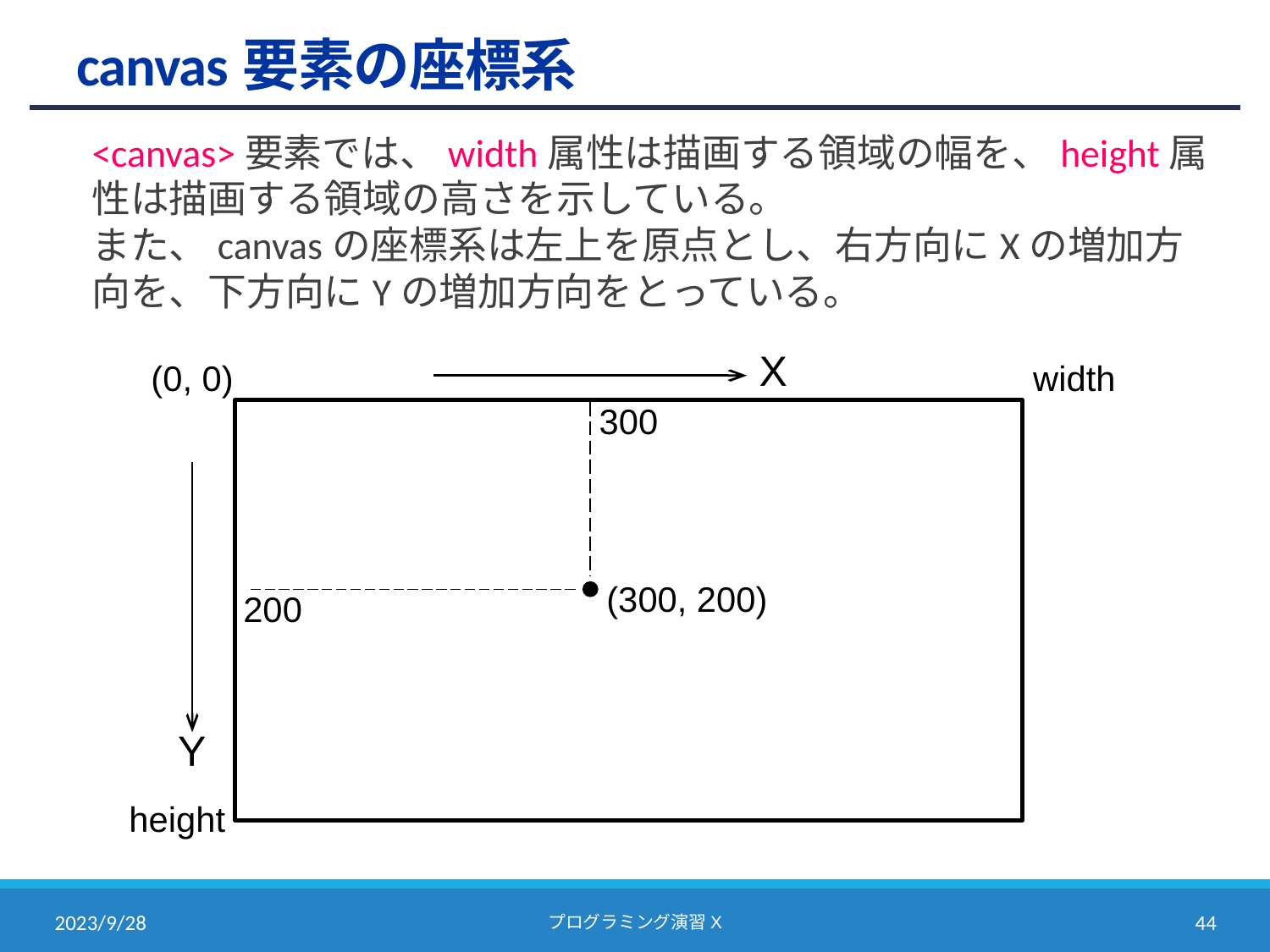

# canvas要素の座標系
<canvas>要素では、width属性は描画する領域の幅を、height属性は描画する領域の高さを示している。
また、canvasの座標系は左上を原点とし、右方向にXの増加方向を、下方向にYの増加方向をとっている。
X
(0, 0)
width
300

(300, 200)
200

Y
height
2023/9/28
プログラミング演習X
44